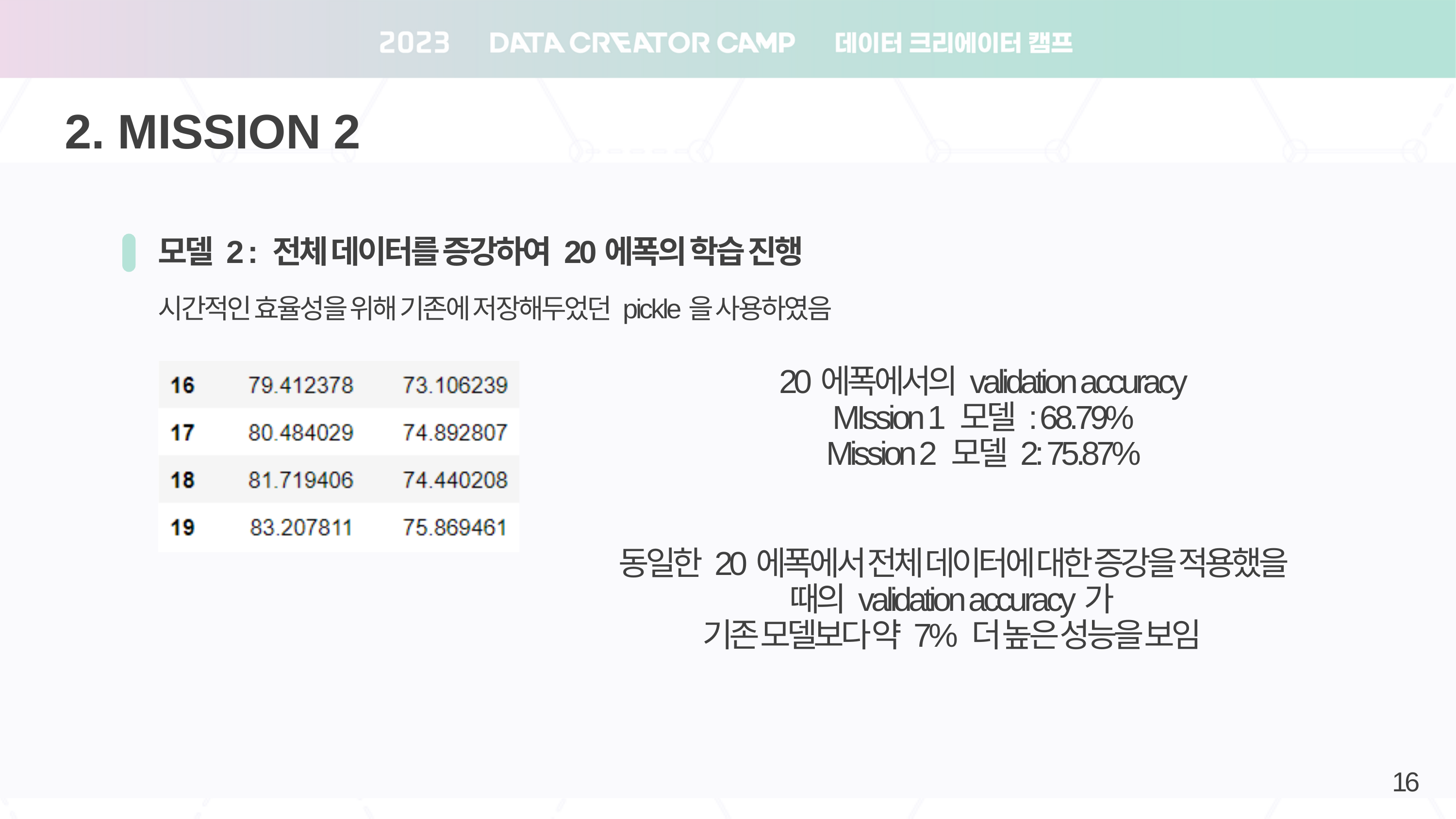

2. MISSION 2

모델 2 : 전체 데이터를 증강하여 20에폭의 학습 진행
시간적인 효율성을 위해 기존에 저장해두었던 pickle을 사용하였음

20에폭에서의 validation accuracy
MIssion 1 모델 : 68.79%
Mission 2 모델 2: 75.87%
동일한 20에폭에서 전체 데이터에 대한 증강을 적용했을 때의 validation accuracy가
기존 모델보다 약 7% 더 높은 성능을 보임
16